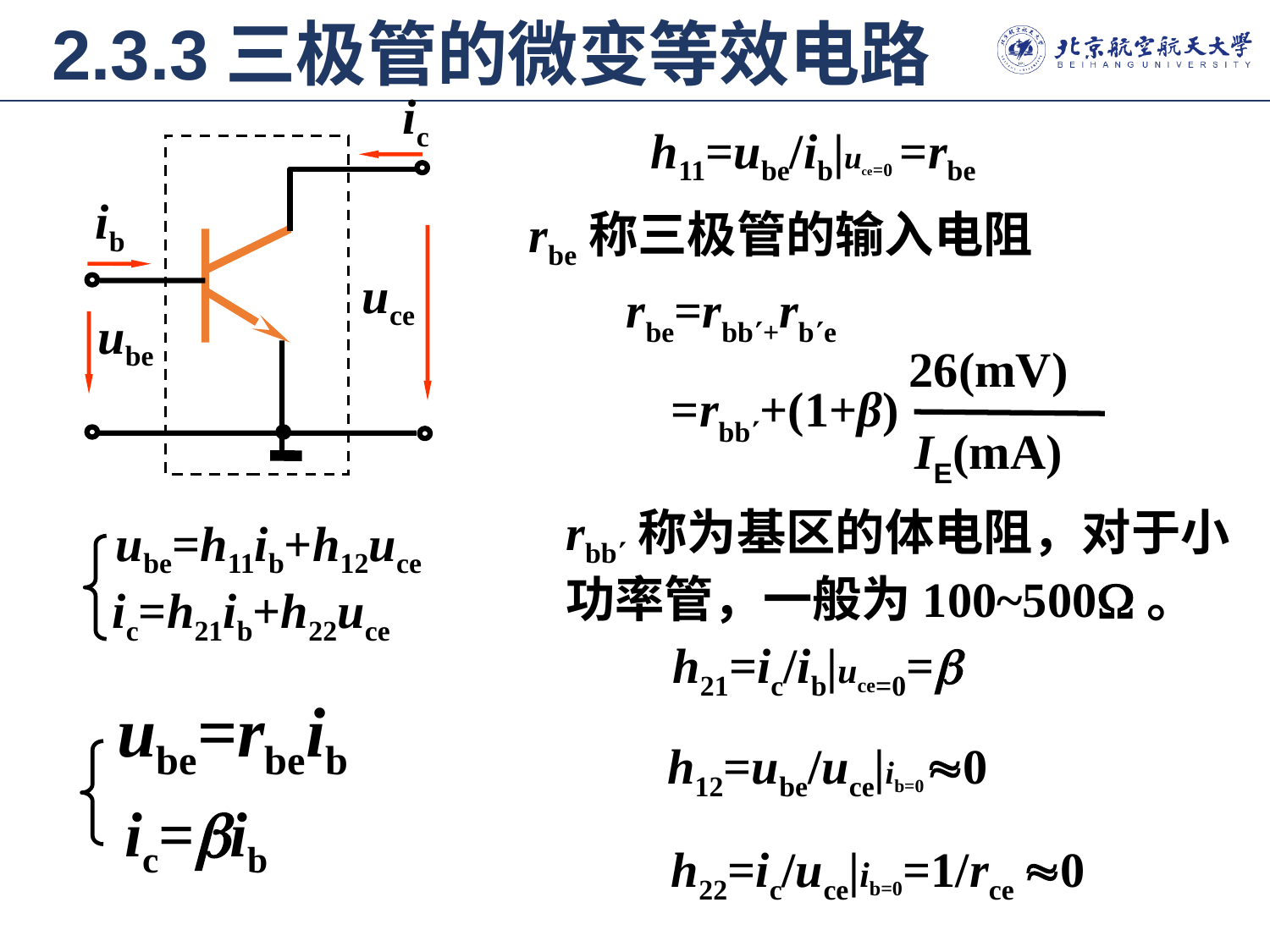

2.3.3三极管的微变等效电路
ic

ib

uce

ube

h11=ube/ib|uce=0 =rbe
rbe称三极管的输入电阻
rbe=rbb′+rb′e
26(mV)
=rbb′+(1+β)

IE(mA)
rbb′称为基区的体电阻，对于小功率管，一般为100~500Ω。
ube=h11ib+h12uce

ic=h21ib+h22uce
h21=ic/ib|uce=0=β
ube=rbeib
h12=ube/uce|ib=0≈0

ic=βib
h22=ic/uce|ib=0=1/rce ≈0
5